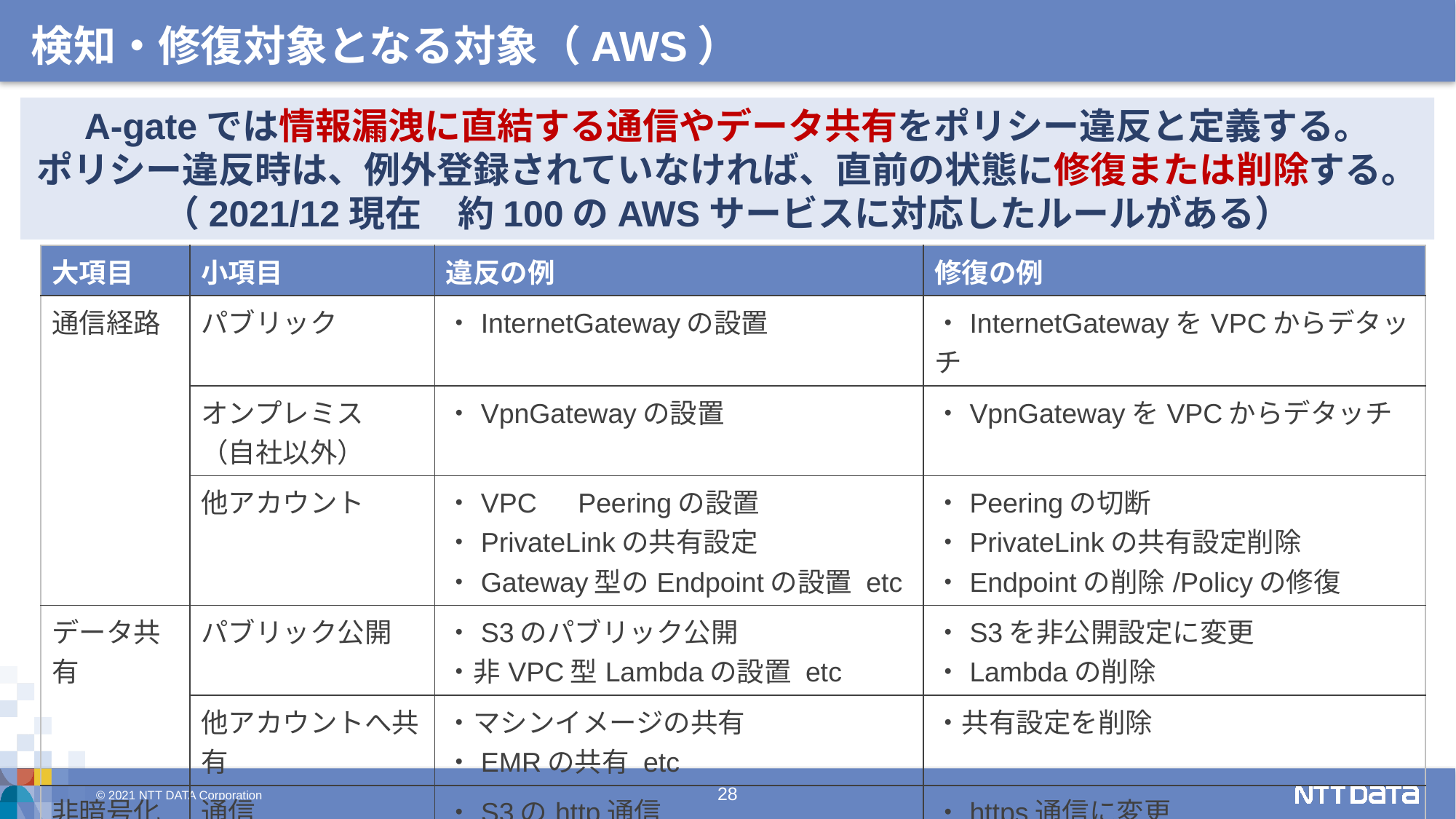

検知・修復対象となる対象（AWS）
A-gateでは情報漏洩に直結する通信やデータ共有をポリシー違反と定義する。
ポリシー違反時は、例外登録されていなければ、直前の状態に修復または削除する。
（2021/12現在　約100のAWSサービスに対応したルールがある）
| 大項目 | 小項目 | 違反の例 | 修復の例 |
| --- | --- | --- | --- |
| 通信経路 | パブリック | ・InternetGatewayの設置 | ・InternetGatewayをVPCからデタッチ |
|  | オンプレミス （自社以外） | ・VpnGatewayの設置 | ・VpnGatewayをVPCからデタッチ |
|  | 他アカウント | ・VPC　Peeringの設置 ・PrivateLinkの共有設定 ・Gateway型のEndpointの設置 etc | ・Peeringの切断 ・PrivateLinkの共有設定削除 ・Endpointの削除/Policyの修復 |
| データ共有 | パブリック公開 | ・S3のパブリック公開 ・非VPC型Lambdaの設置 etc | ・S3を非公開設定に変更 ・Lambdaの削除 |
|  | 他アカウントへ共有 | ・マシンイメージの共有 ・EMRの共有 etc | ・共有設定を削除 |
| 非暗号化 | 通信 | ・S3のhttp通信 | ・https通信に変更 |
|  | データ | ・S3、EMR、RDS・・・etc | ・暗号化（EBSのブートディスクは例外） |